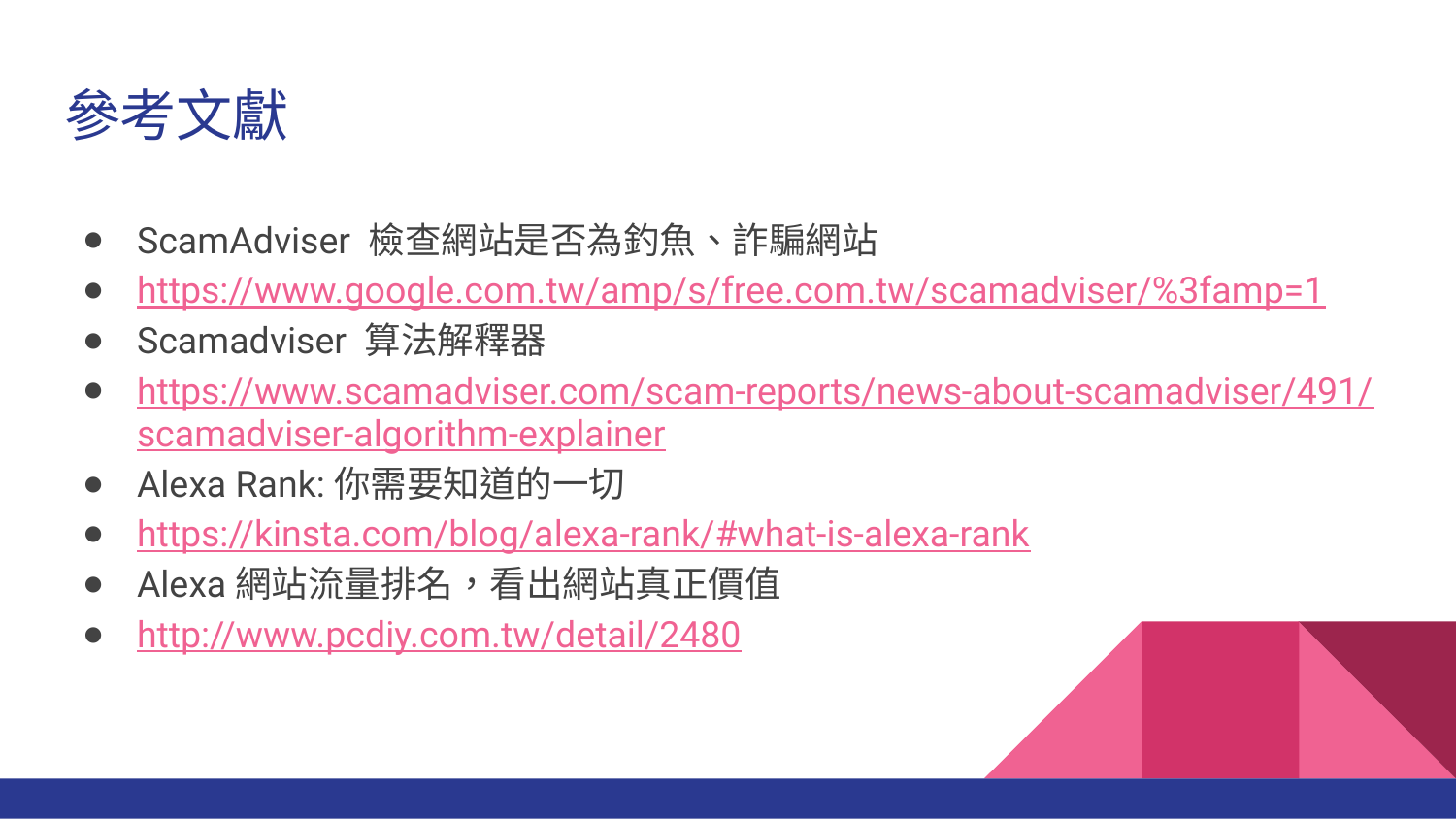

# 參考文獻
ScamAdviser 檢查網站是否為釣魚、詐騙網站
https://www.google.com.tw/amp/s/free.com.tw/scamadviser/%3famp=1
Scamadviser 算法解釋器
https://www.scamadviser.com/scam-reports/news-about-scamadviser/491/scamadviser-algorithm-explainer
Alexa Rank:你需要知道的一切
https://kinsta.com/blog/alexa-rank/#what-is-alexa-rank
Alexa網站流量排名，看出網站真正價值
http://www.pcdiy.com.tw/detail/2480